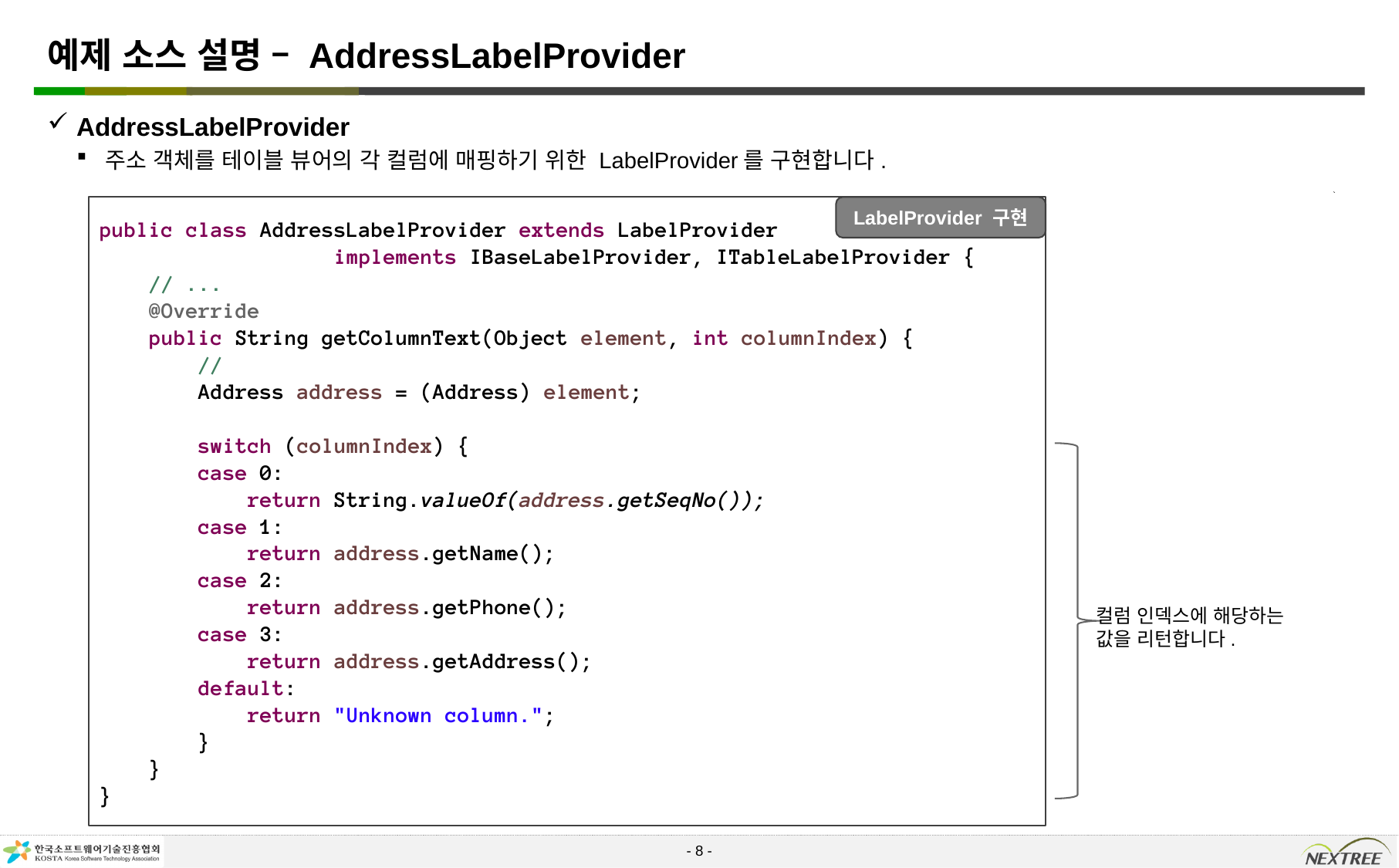

# 예제 소스 설명 – AddressLabelProvider
AddressLabelProvider
주소 객체를 테이블 뷰어의 각 컬럼에 매핑하기 위한 LabelProvider를 구현합니다.
public class AddressLabelProvider extends LabelProvider
                   implements IBaseLabelProvider, ITableLabelProvider {
    // ...
    @Override
    public String getColumnText(Object element, int columnIndex) {
        //
        Address address = (Address) element;

        switch (columnIndex) {
        case 0:
            return String.valueOf(address.getSeqNo());
        case 1:
            return address.getName();
        case 2:
            return address.getPhone();
        case 3:
            return address.getAddress();
        default:
            return "Unknown column.";
        }
    }
}
LabelProvider 구현

컬럼 인덱스에 해당하는
값을 리턴합니다.